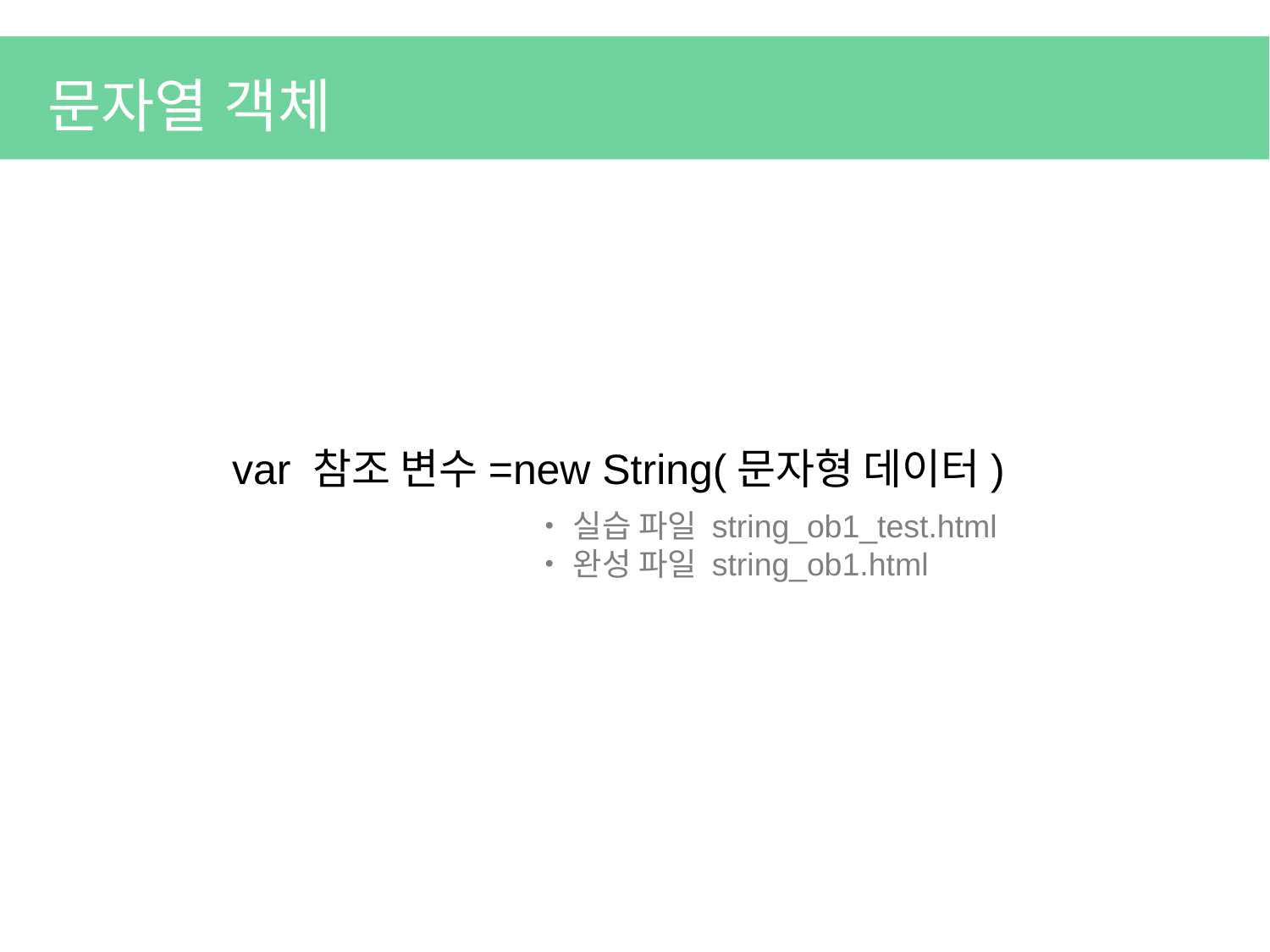

문자열 객체
var 참조 변수=new String(문자형 데이터)
•실습 파일 string_ob1_test.html
•완성 파일 string_ob1.html